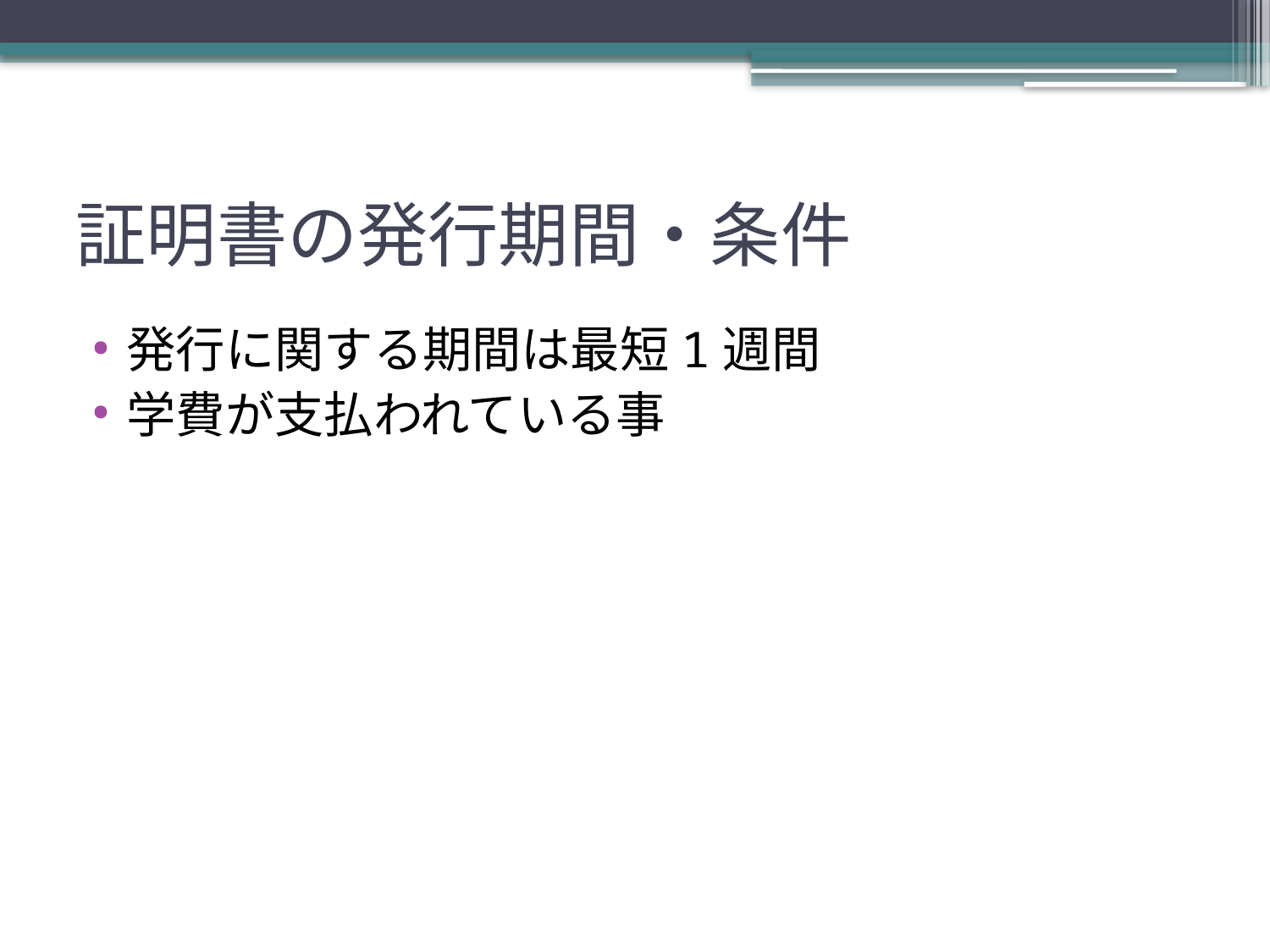

# 証明書の発行期間・条件
発行に関する期間は最短1週間
学費が支払われている事